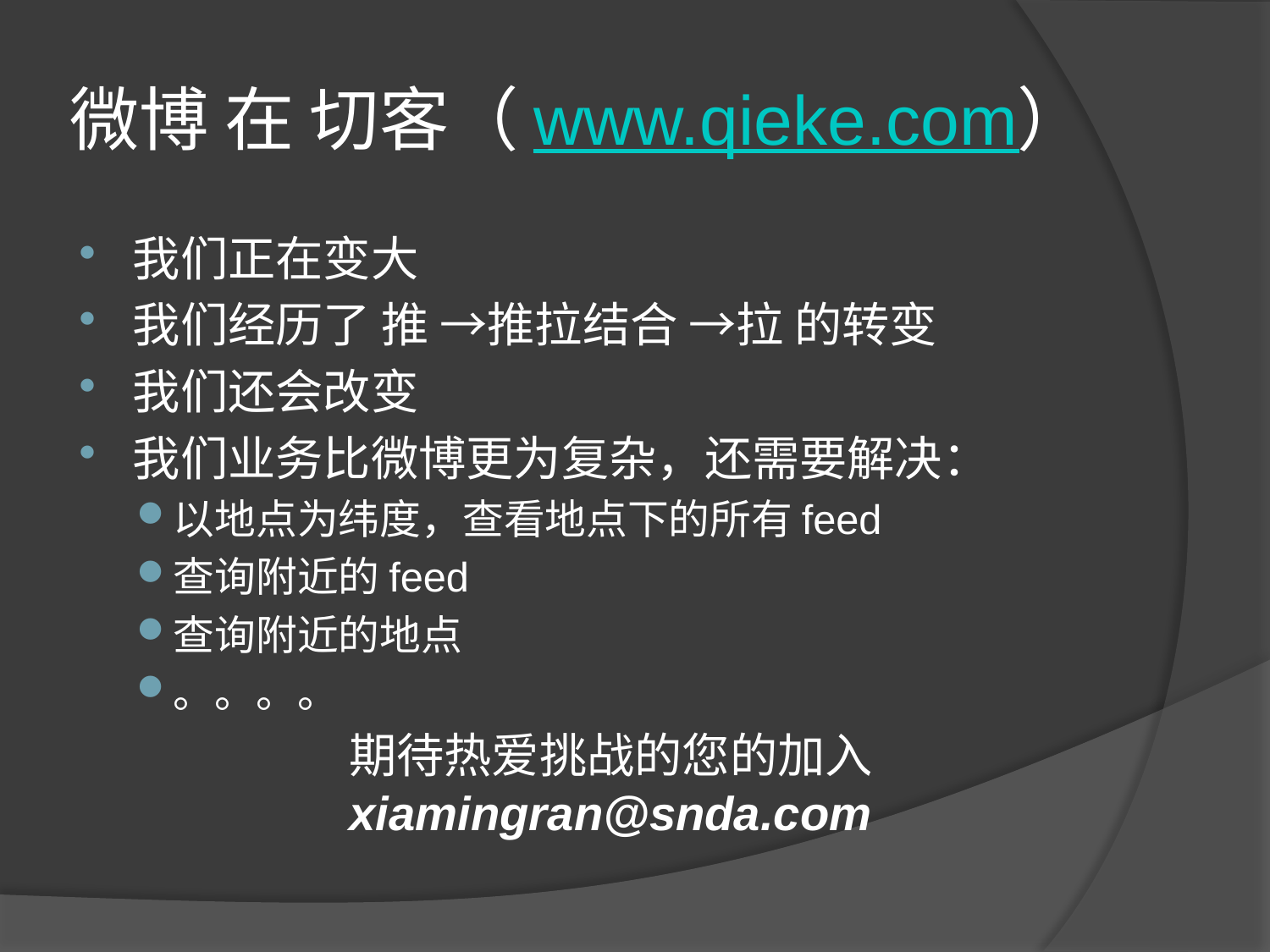

# 微博 在 切客（www.qieke.com）
我们正在变大
我们经历了 推 →推拉结合 →拉 的转变
我们还会改变
我们业务比微博更为复杂，还需要解决：
以地点为纬度，查看地点下的所有feed
查询附近的feed
查询附近的地点
。。。。
    期待热爱挑战的您的加入 xiamingran@snda.com